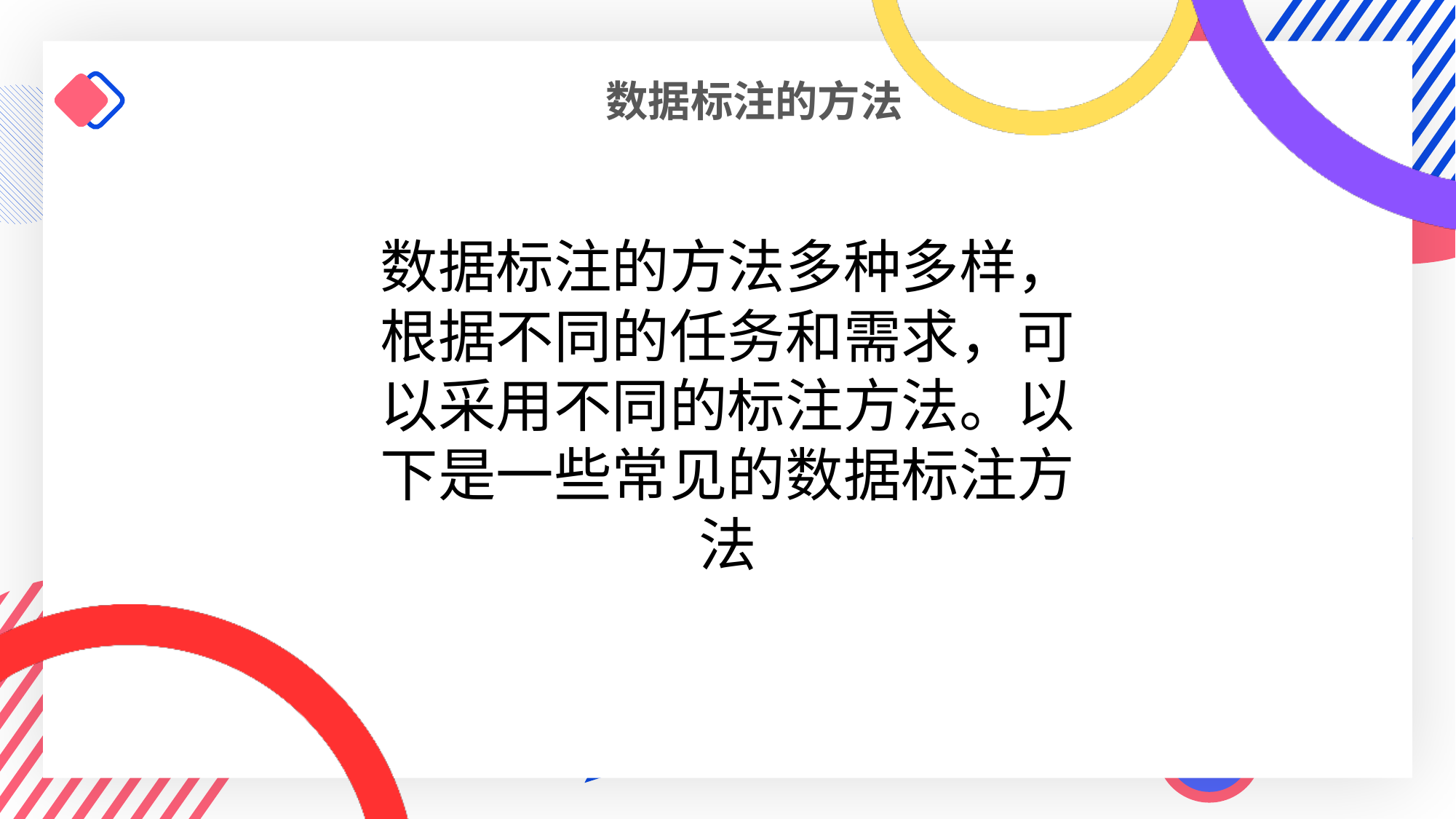

数据标注的方法

数据标注的方法多种多样，根据不同的任务和需求，可以采用不同的标注方法。以下是一些常见的数据标注方法